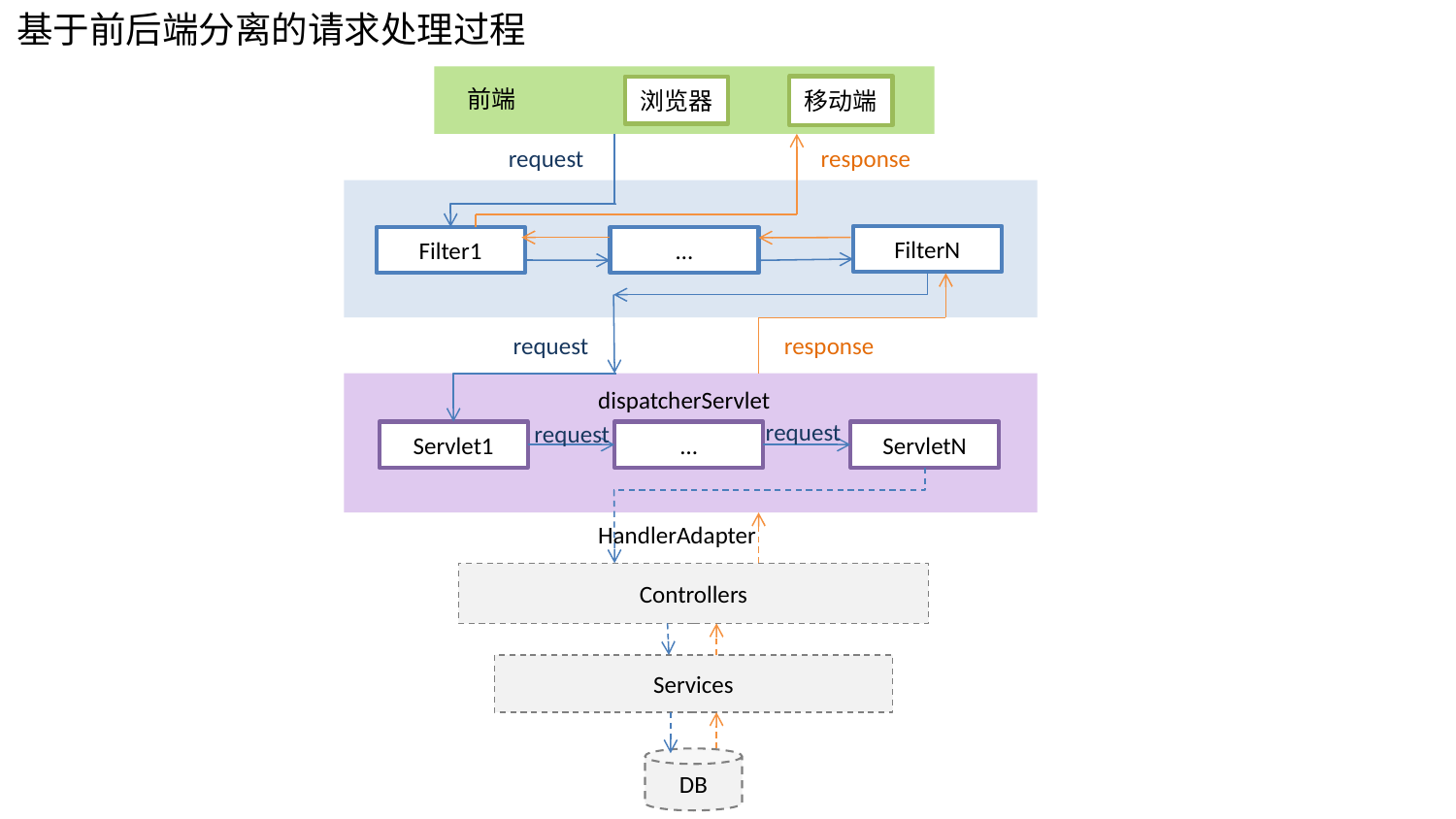

基于前后端分离的请求处理过程

浏览器
移动端
前端
request
response

FilterN
Filter1
…
response
request

dispatcherServlet
request
request
Servlet1
…
ServletN
HandlerAdapter
Controllers
Services
DB